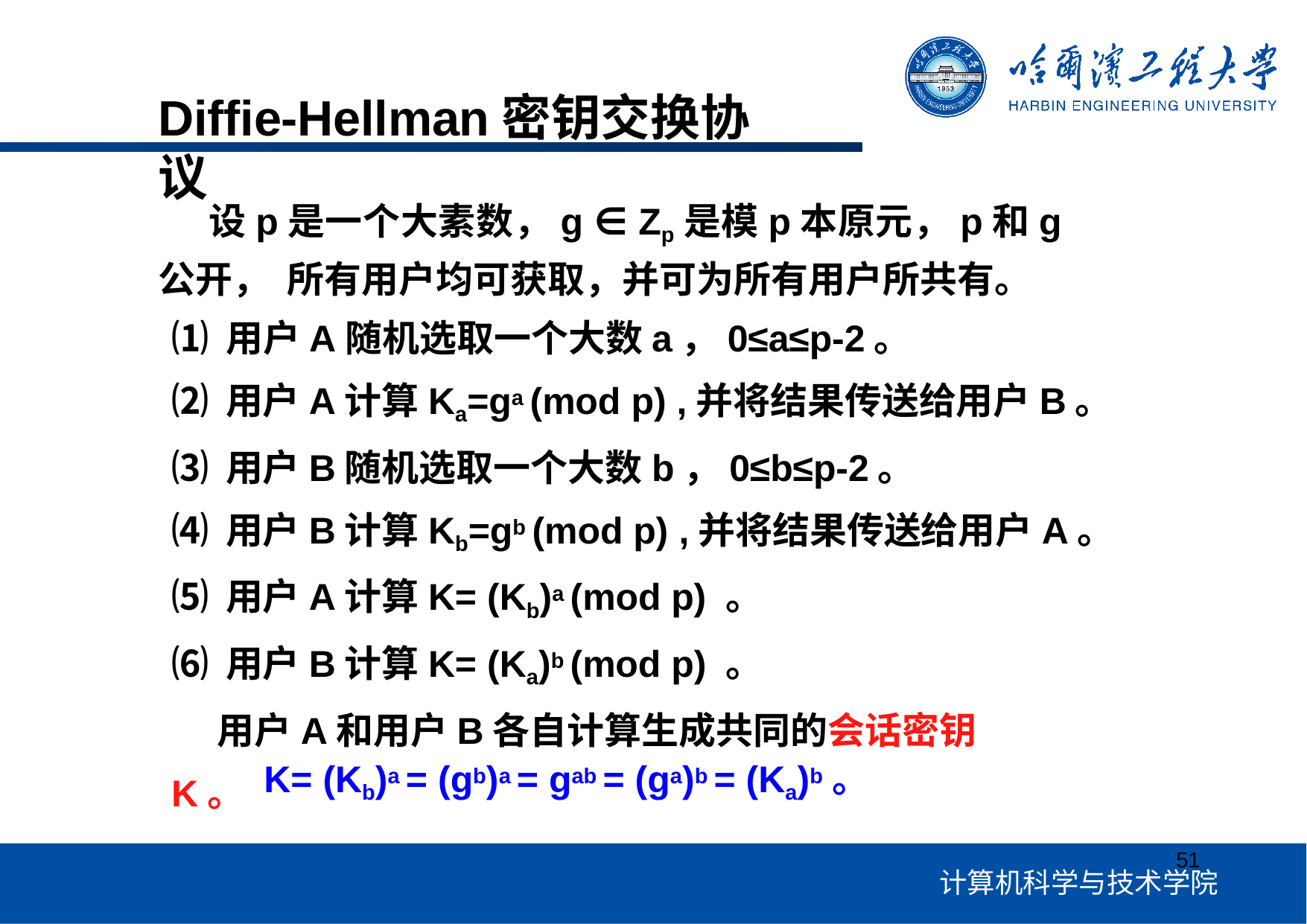

# Diffie-Hellman密钥交换协议
设p是一个大素数，g ∈ Zp是模p本原元，p和g公开，  所有用户均可获取，并可为所有用户所共有。
⑴ 用户A随机选取一个大数a，0≤a≤p-2。
⑵ 用户A计算Ka=ga (mod p) ,并将结果传送给用户B。
⑶ 用户B随机选取一个大数b，0≤b≤p-2。
⑷ 用户B计算Kb=gb (mod p) ,并将结果传送给用户A。
⑸ 用户A计算K= (Kb)a (mod p) 。
⑹ 用户B计算K= (Ka)b (mod p) 。
  用户A和用户B各自计算生成共同的会话密钥K。
K= (Kb)a = (gb)a = gab = (ga)b = (Ka)b。
51